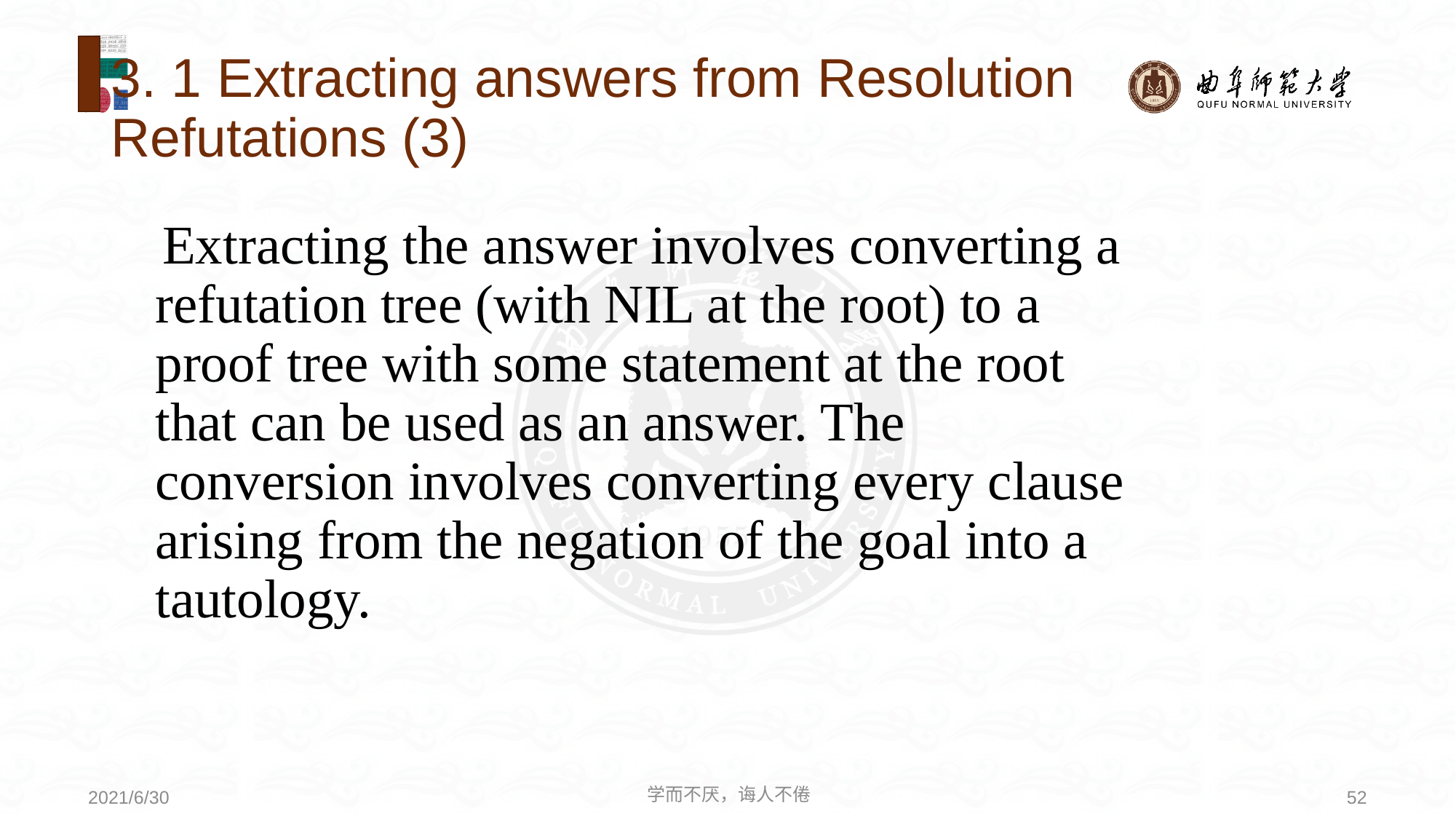

3. 1 Extracting answers from Resolution Refutations (3)
   Extracting the answer involves converting a refutation tree (with NIL at the root) to a proof tree with some statement at the root that can be used as an answer. The conversion involves converting every clause arising from the negation of the goal into a tautology.
学而不厌，诲人不倦
52
2021/6/30